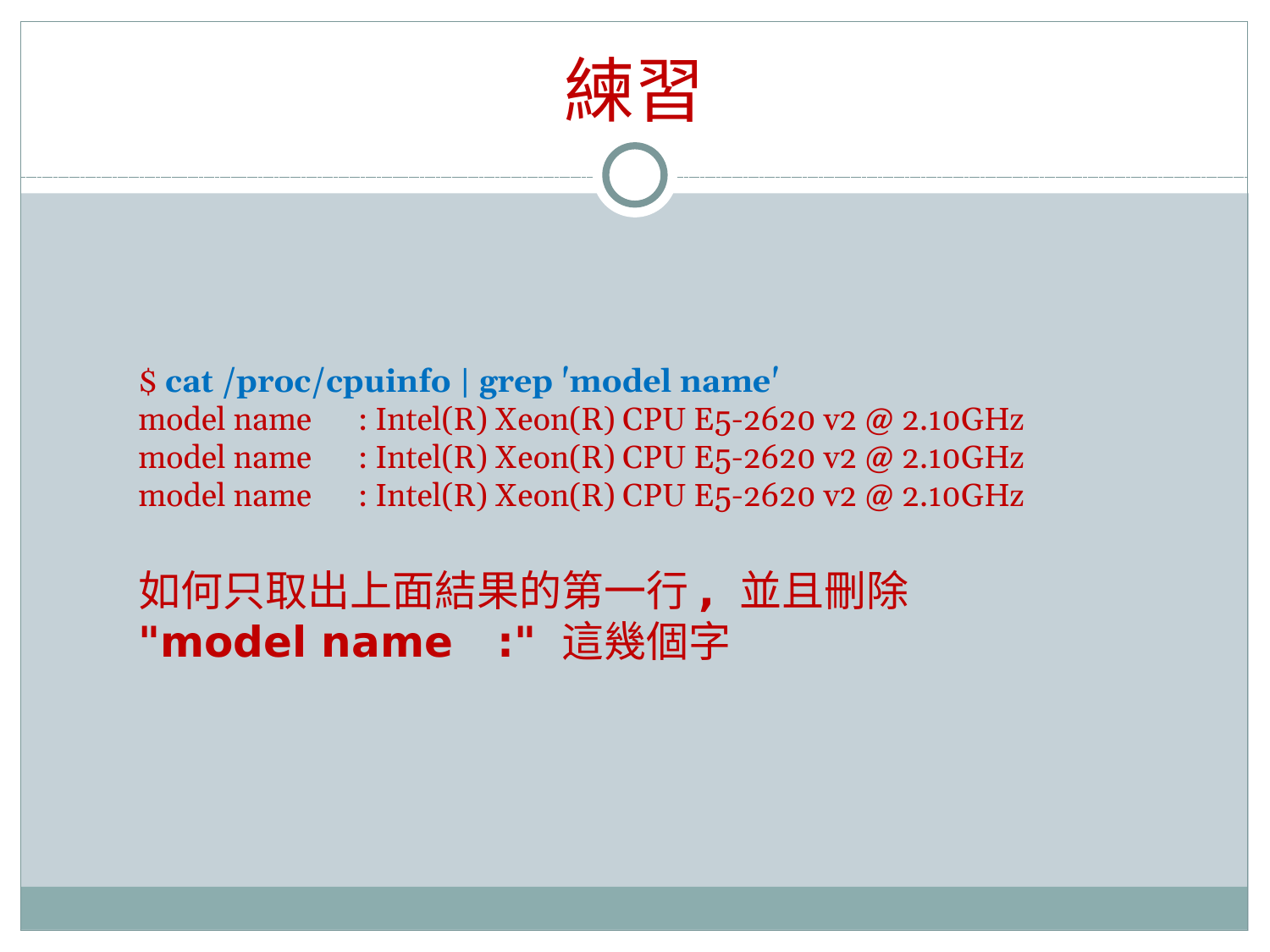

# 練習
$ cat /proc/cpuinfo | grep 'model name'
model name      : Intel(R) Xeon(R) CPU E5-2620 v2 @ 2.10GHz
model name      : Intel(R) Xeon(R) CPU E5-2620 v2 @ 2.10GHz
model name      : Intel(R) Xeon(R) CPU E5-2620 v2 @ 2.10GHz

如何只取出上面結果的第一行, 並且刪除 "model name   :" 這幾個字